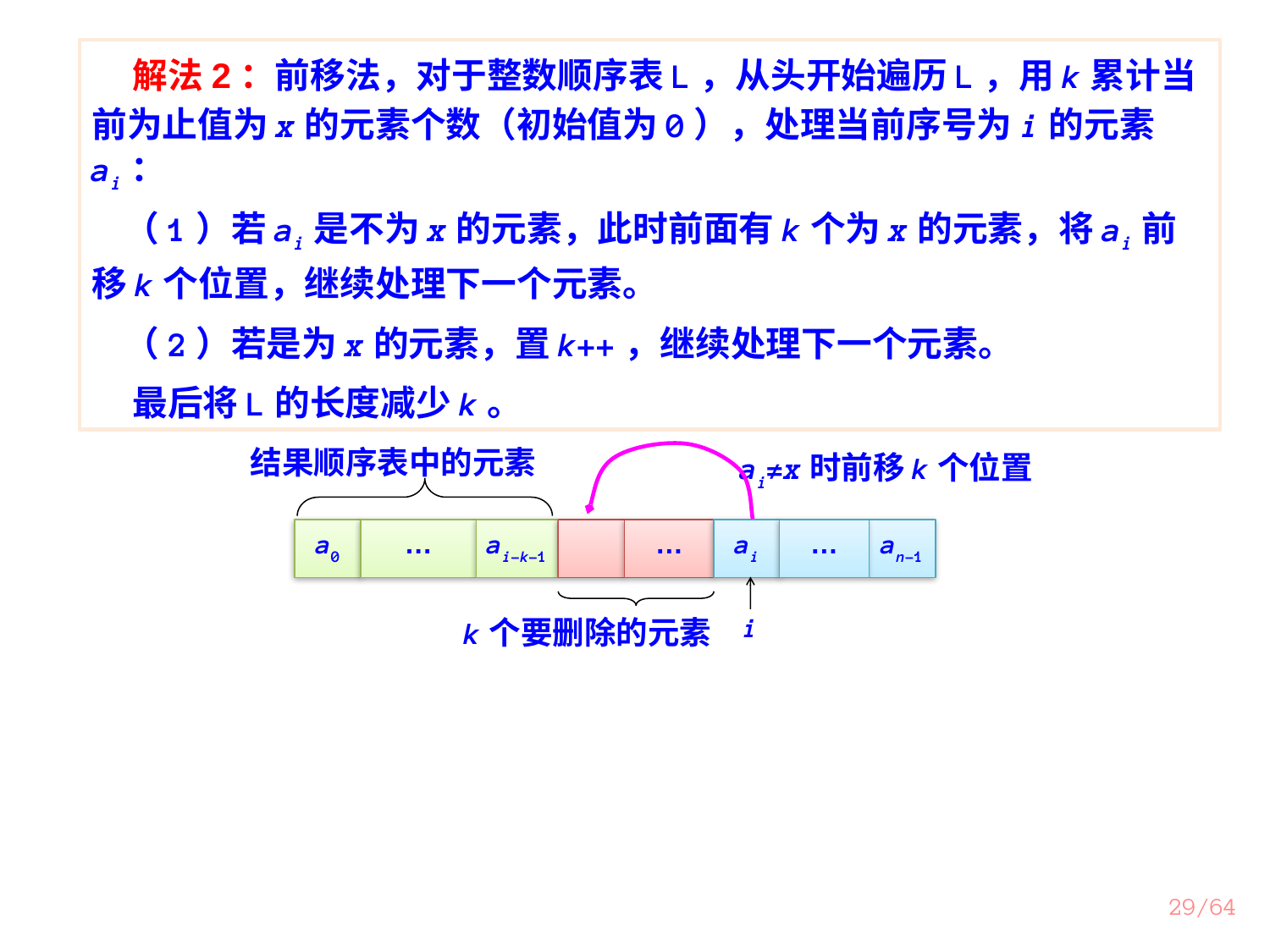

解法2：前移法，对于整数顺序表L，从头开始遍历L，用k累计当前为止值为x的元素个数（初始值为0），处理当前序号为i的元素ai：
   （1）若ai是不为x的元素，此时前面有k个为x的元素，将ai前移k个位置，继续处理下一个元素。
   （2）若是为x的元素，置k++，继续处理下一个元素。
    最后将L的长度减少k。

结果顺序表中的元素

ai≠x时前移k个位置
a0
…
ai-k-1

…
ai
…
an-1

k个要删除的元素
i
29/64